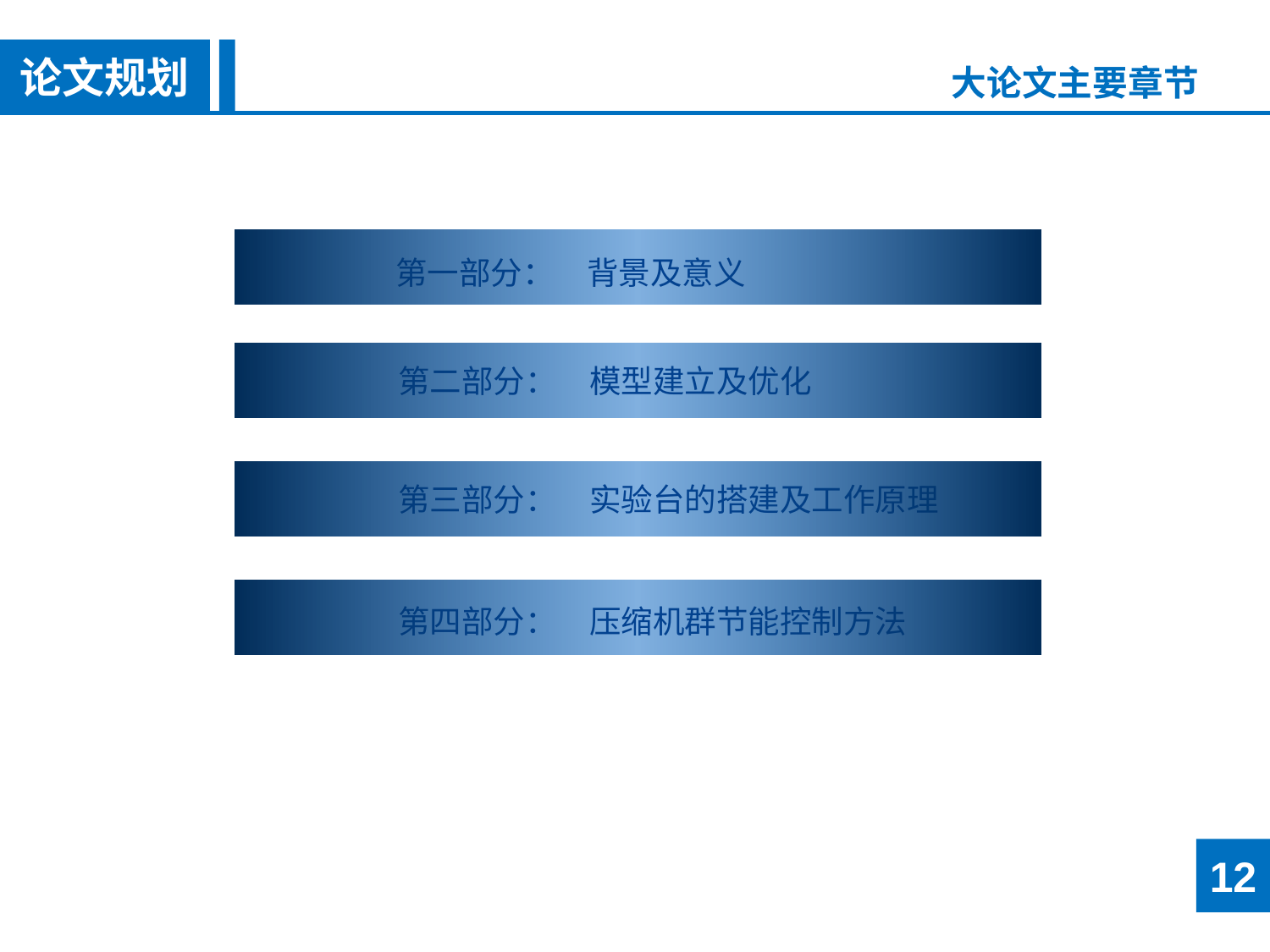

论文规划

大论文主要章节

第一部分：
背景及意义

第二部分：
模型建立及优化

第三部分：
实验台的搭建及工作原理

第四部分：
压缩机群节能控制方法

12